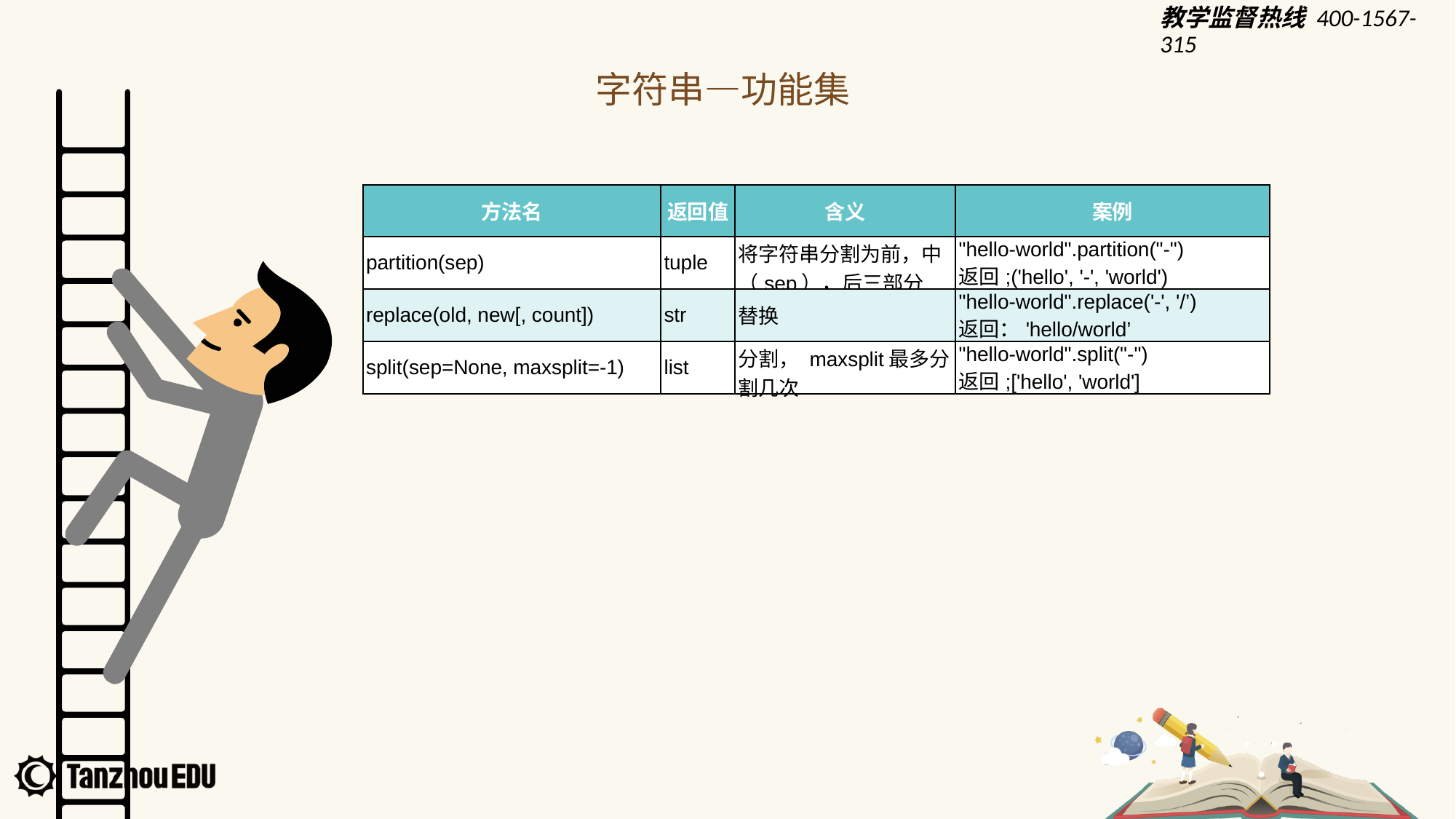

字符串—功能集

| 方法名 | 返回值 | 含义 | 案例 |
| --- | --- | --- | --- |
| partition(sep) | tuple | 将字符串分割为前，中（sep），后三部分 | "hello-world".partition("-") 返回;('hello', '-', 'world') |
| replace(old, new[, count]) | str | 替换 | "hello-world".replace('-', '/’) 返回：'hello/world’ |
| split(sep=None, maxsplit=-1) | list | 分割， maxsplit最多分割几次 | "hello-world".split("-") 返回;['hello', 'world'] |